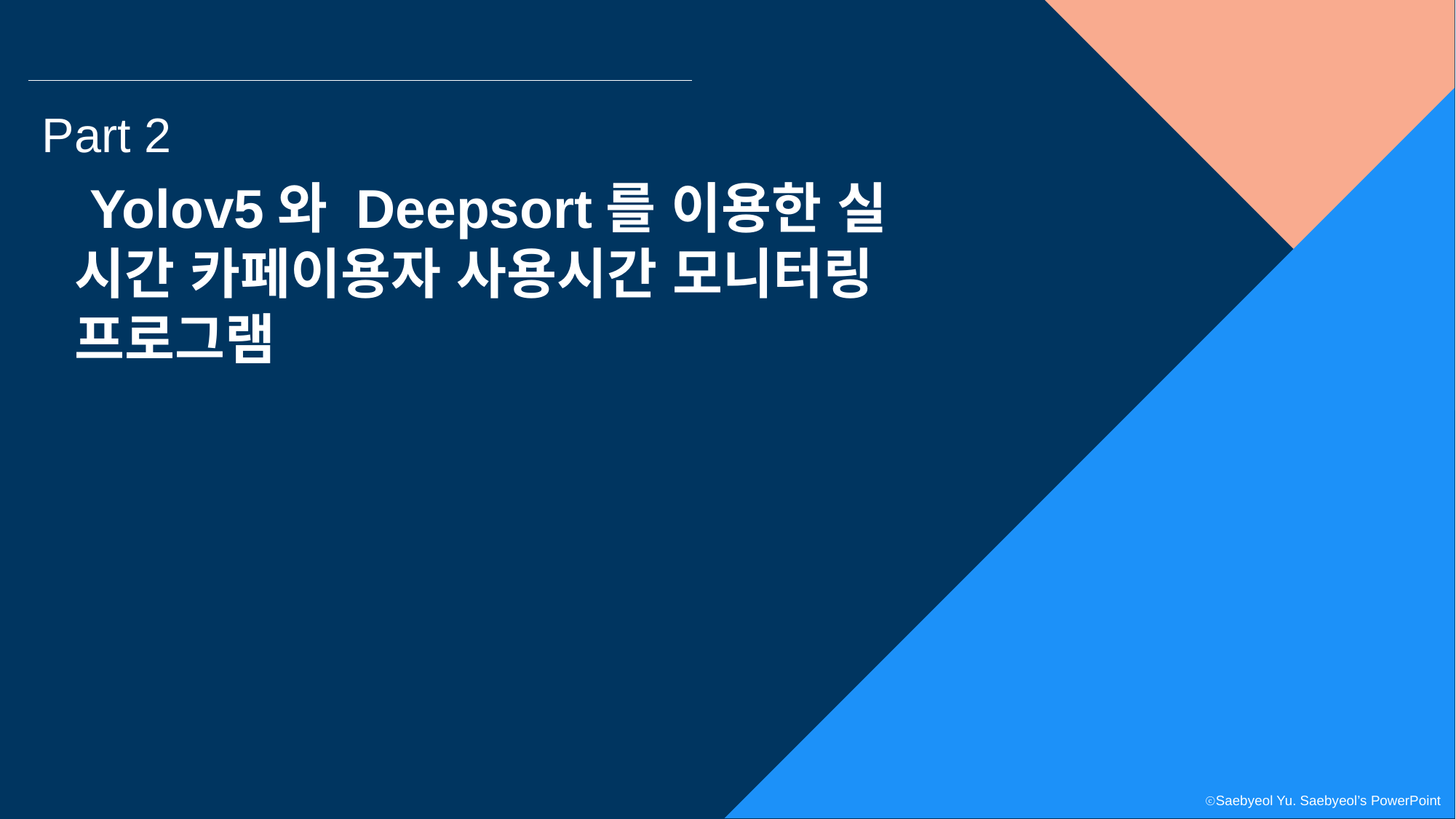

Part 2
 Yolov5와 Deepsort를 이용한 실
시간 카페이용자 사용시간 모니터링
프로그램
ⓒSaebyeol Yu. Saebyeol’s PowerPoint